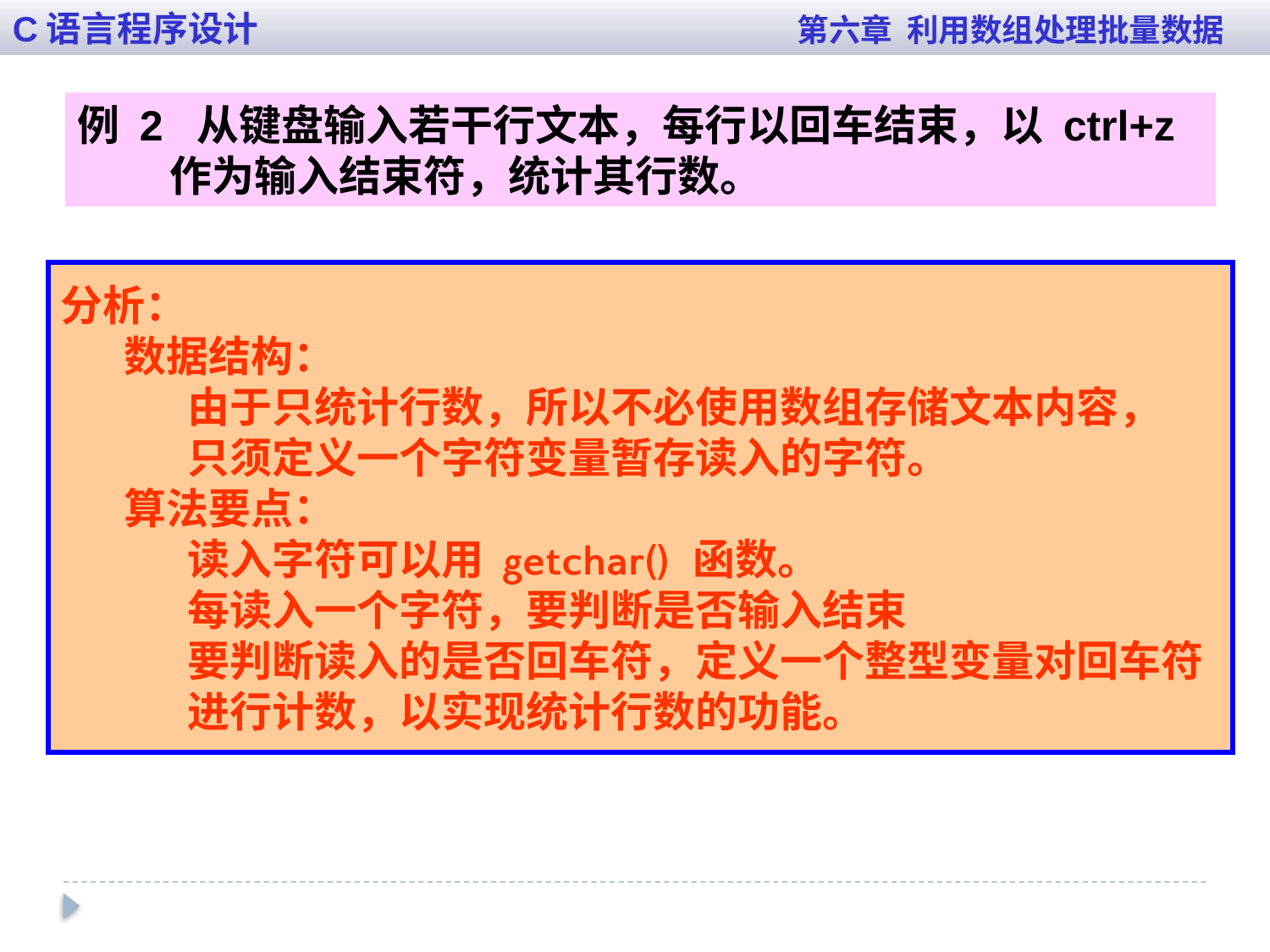

C语言程序设计                                                                   第六章  利用数组处理批量数据
例 2  从键盘输入若干行文本，每行以回车结束，以 ctrl+z 作为输入结束符，统计其行数。
分析：
数据结构：
由于只统计行数，所以不必使用数组存储文本内容，
只须定义一个字符变量暂存读入的字符。
算法要点：
读入字符可以用 getchar() 函数。
每读入一个字符，要判断是否输入结束
要判断读入的是否回车符，定义一个整型变量对回车符
进行计数，以实现统计行数的功能。